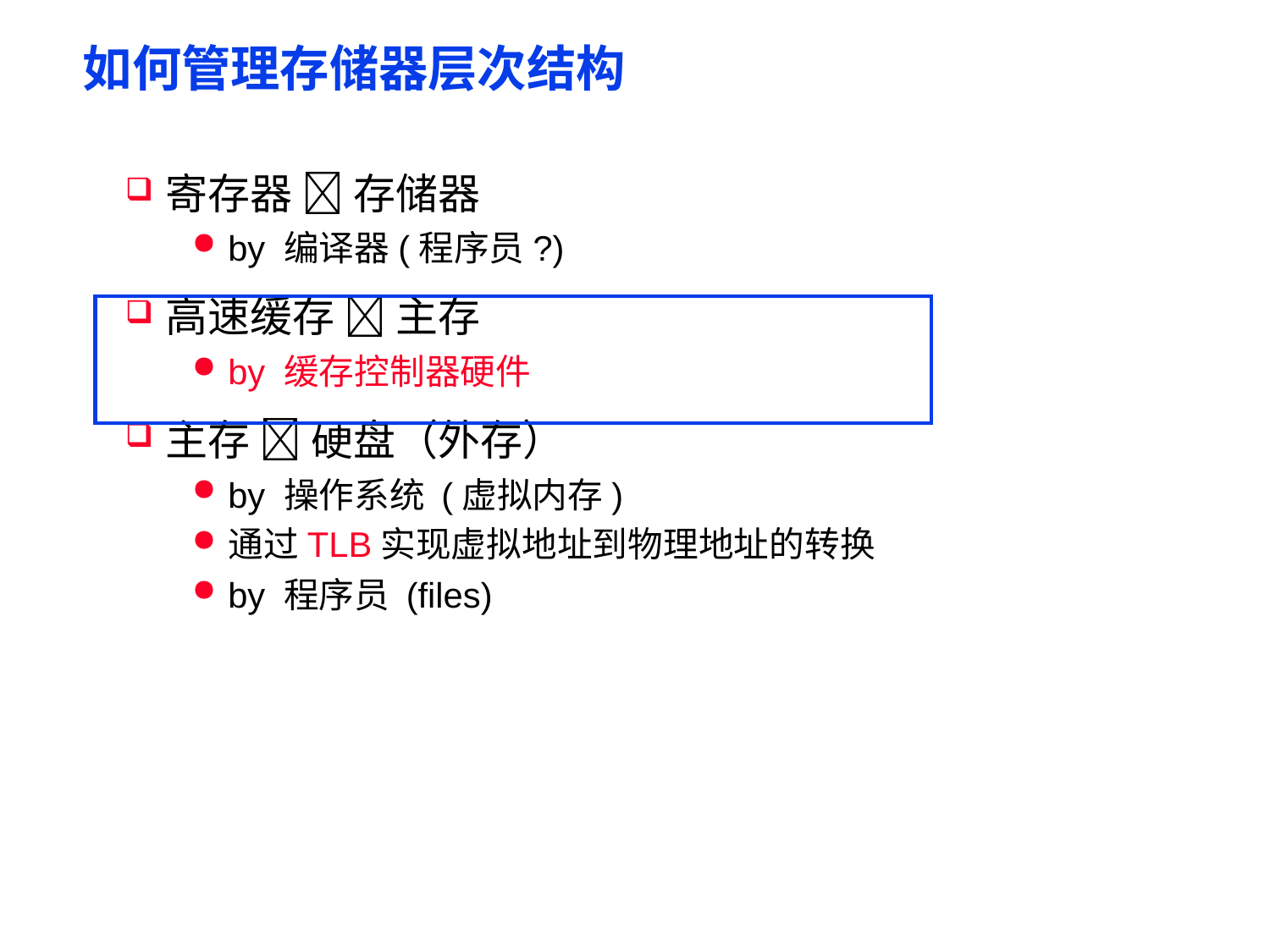

# 如何管理存储器层次结构
寄存器 ↔ 存储器
by 编译器(程序员?)
高速缓存 ↔ 主存
by 缓存控制器硬件
主存 ↔ 硬盘（外存）
by 操作系统 (虚拟内存)
通过TLB实现虚拟地址到物理地址的转换
by 程序员 (files)